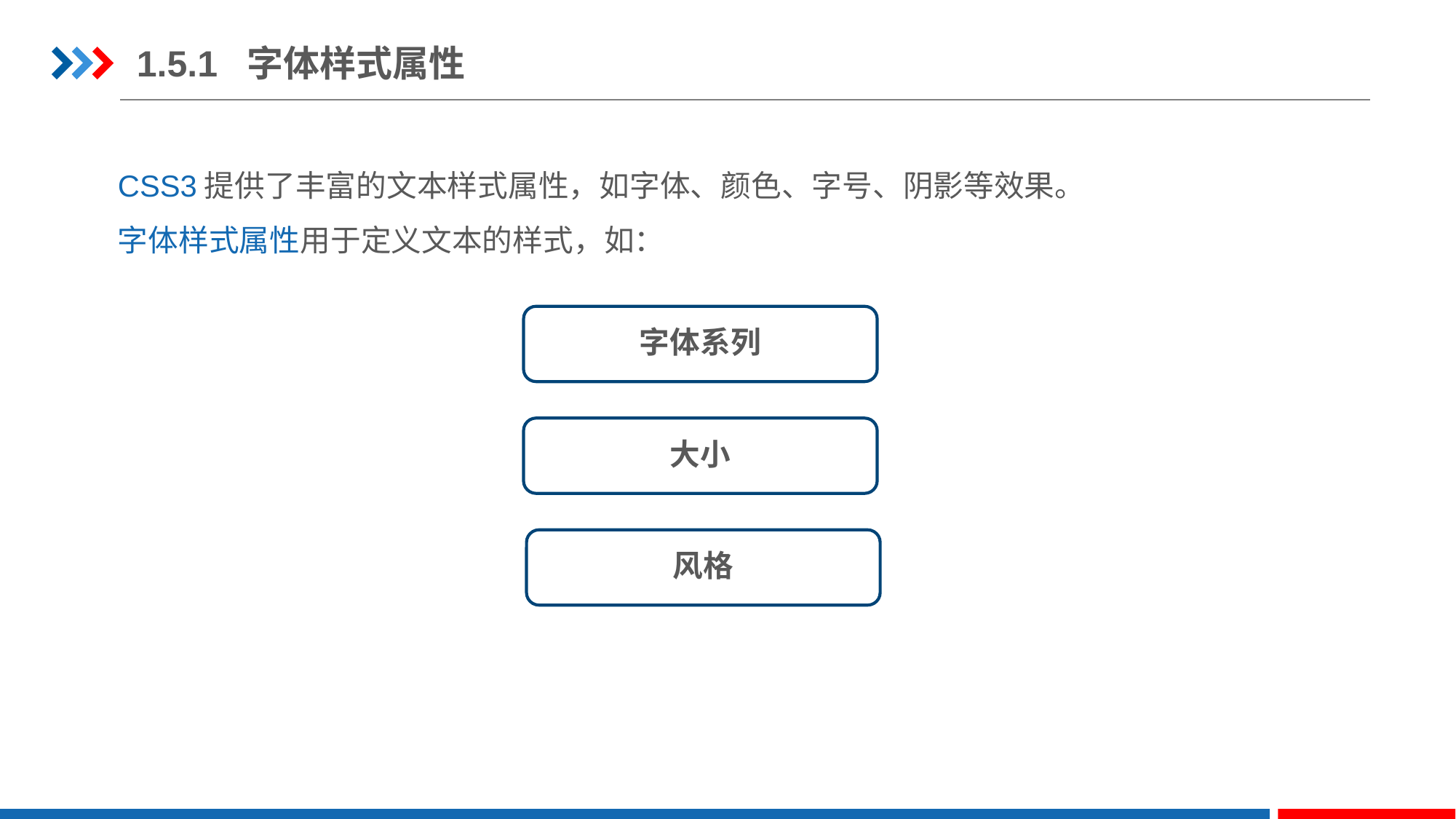

1.5.1  字体样式属性
CSS3提供了丰富的文本样式属性，如字体、颜色、字号、阴影等效果。
字体样式属性用于定义文本的样式，如：
字体系列
大小
风格